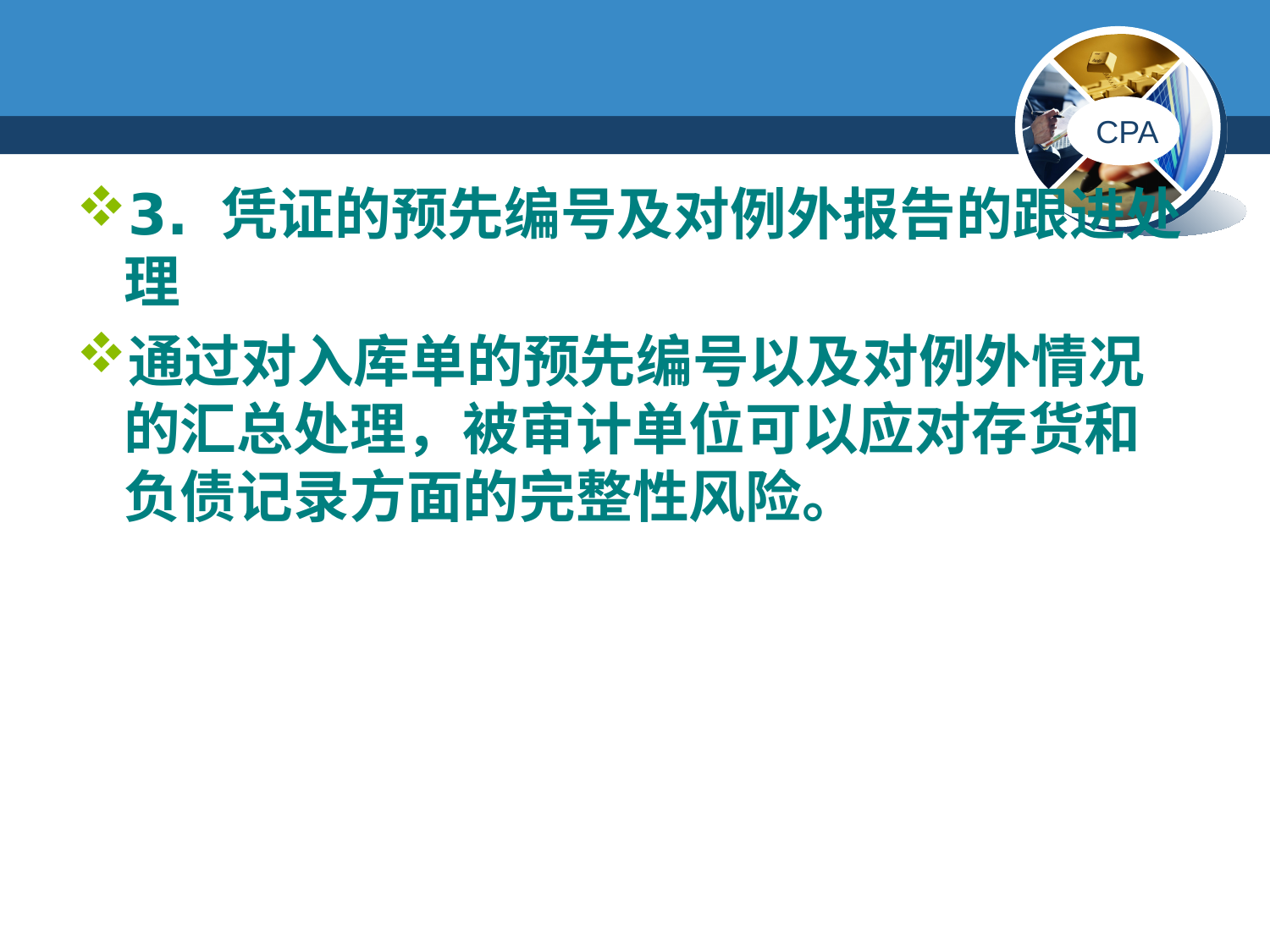

#
3. 凭证的预先编号及对例外报告的跟进处理
通过对入库单的预先编号以及对例外情况的汇总处理，被审计单位可以应对存货和负债记录方面的完整性风险。